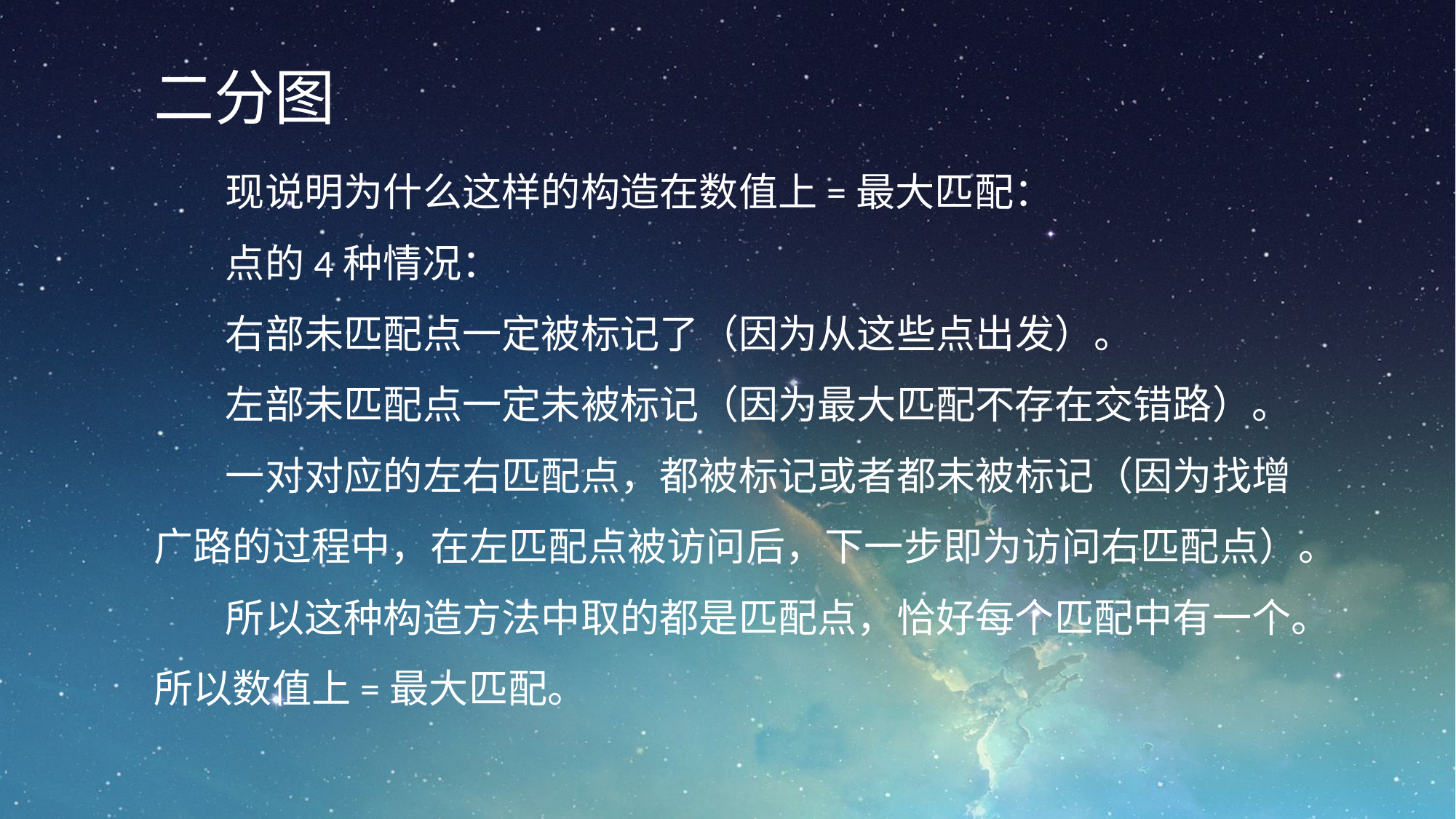

二分图
现说明为什么这样的构造在数值上=最大匹配：
点的4种情况：
右部未匹配点一定被标记了（因为从这些点出发）。
左部未匹配点一定未被标记（因为最大匹配不存在交错路）。
一对对应的左右匹配点，都被标记或者都未被标记（因为找增广路的过程中，在左匹配点被访问后，下一步即为访问右匹配点）。
所以这种构造方法中取的都是匹配点，恰好每个匹配中有一个。所以数值上=最大匹配。